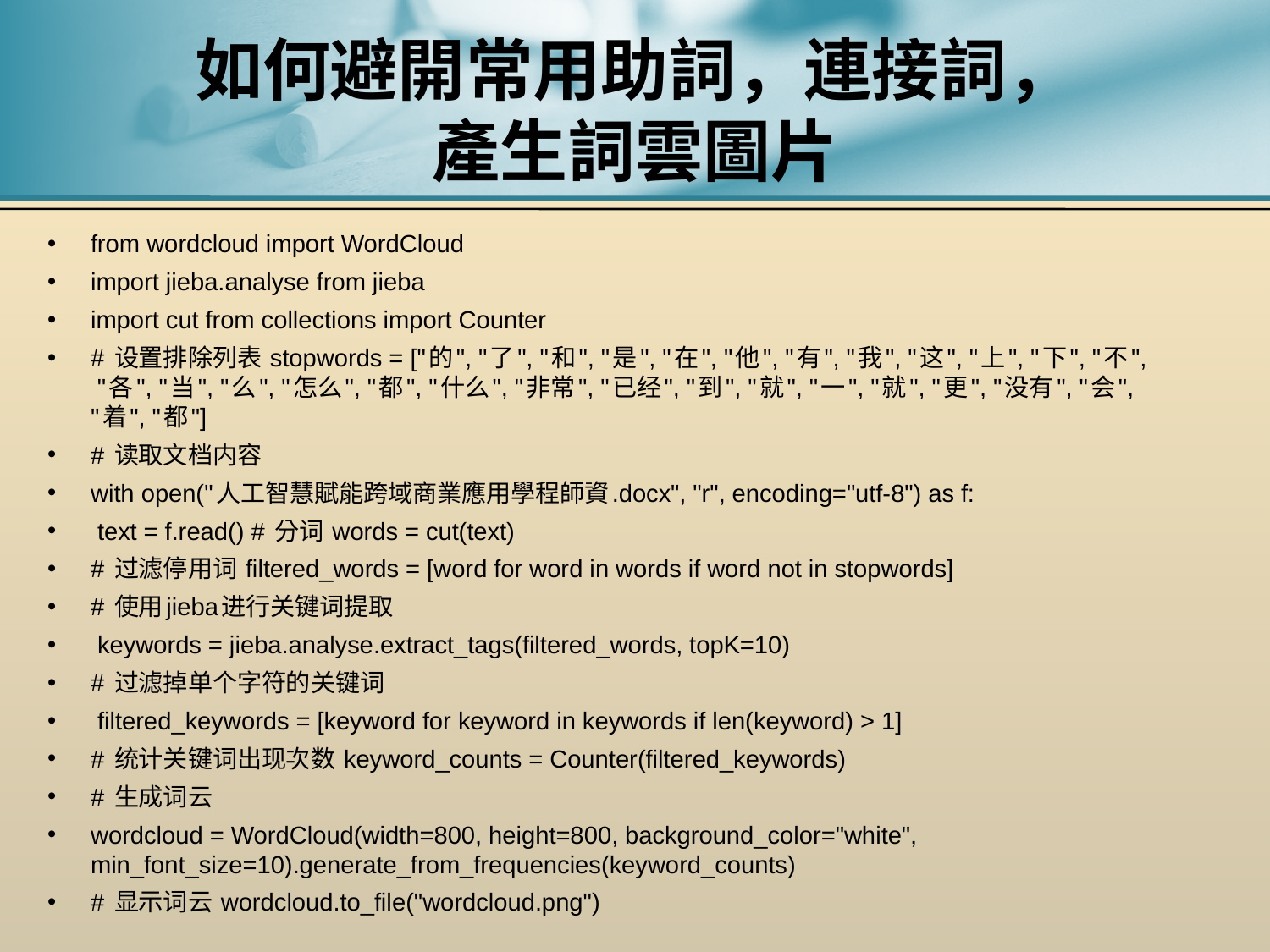

# 如何避開常用助詞，連接詞， 產生詞雲圖片
from wordcloud import WordCloud
import jieba.analyse from jieba
import cut from collections import Counter
# 设置排除列表 stopwords = ["的", "了", "和", "是", "在", "他", "有", "我", "这", "上", "下", "不", "各", "当", "么", "怎么", "都", "什么", "非常", "已经", "到", "就", "一", "就", "更", "没有", "会", "着", "都"]
# 读取文档内容
with open("人工智慧賦能跨域商業應用學程師資.docx", "r", encoding="utf-8") as f:
 text = f.read() # 分词 words = cut(text)
# 过滤停用词 filtered_words = [word for word in words if word not in stopwords]
# 使用jieba进行关键词提取
 keywords = jieba.analyse.extract_tags(filtered_words, topK=10)
# 过滤掉单个字符的关键词
 filtered_keywords = [keyword for keyword in keywords if len(keyword) > 1]
# 统计关键词出现次数 keyword_counts = Counter(filtered_keywords)
# 生成词云
wordcloud = WordCloud(width=800, height=800, background_color="white", min_font_size=10).generate_from_frequencies(keyword_counts)
# 显示词云 wordcloud.to_file("wordcloud.png")